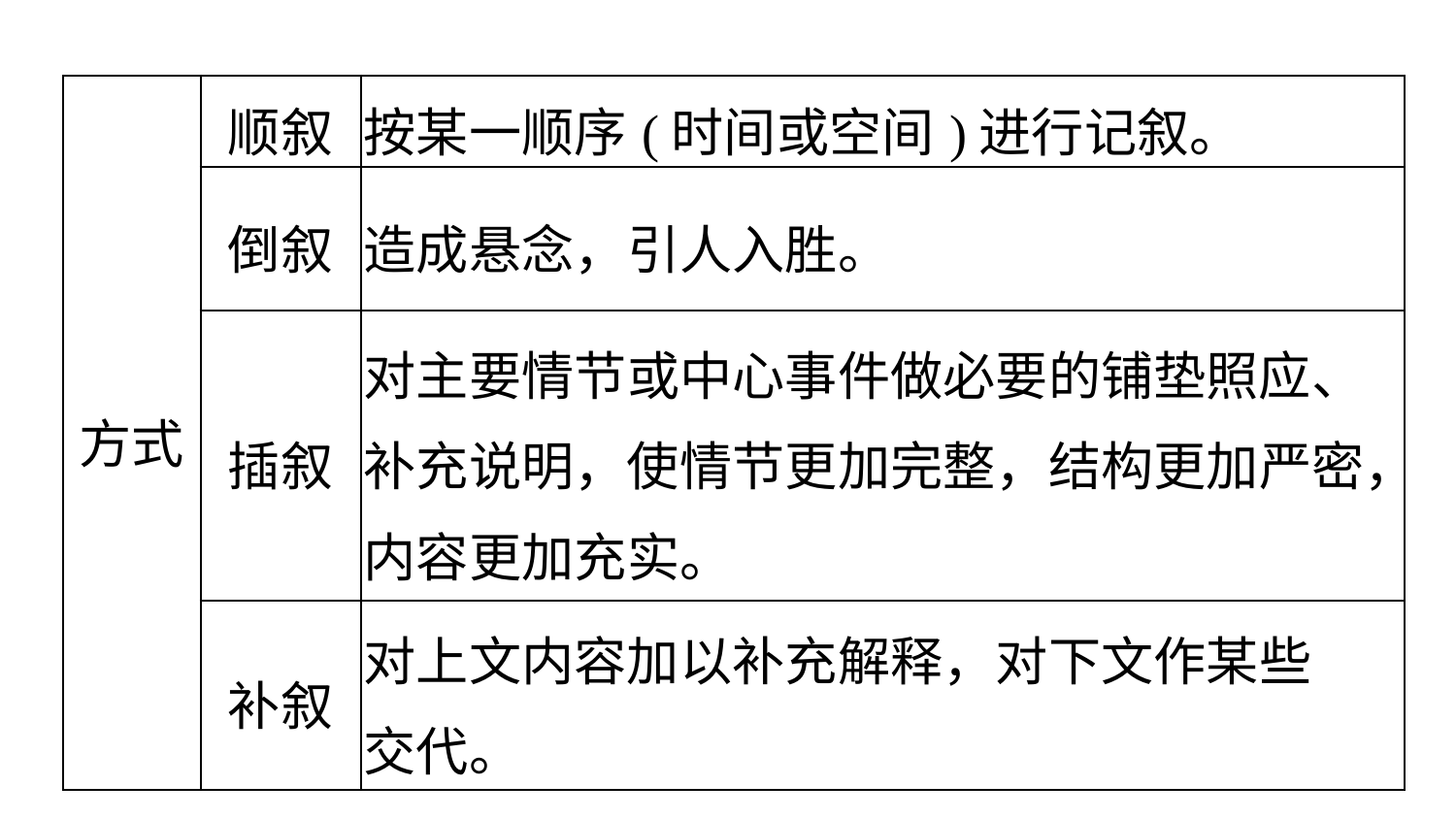

| 方式 | 顺叙 | 按某一顺序(时间或空间)进行记叙。 |
| --- | --- | --- |
|  | 倒叙 | 造成悬念，引人入胜。 |
|  | 插叙 | 对主要情节或中心事件做必要的铺垫照应、补充说明，使情节更加完整，结构更加严密，内容更加充实。 |
|  | 补叙 | 对上文内容加以补充解释，对下文作某些 交代。 |